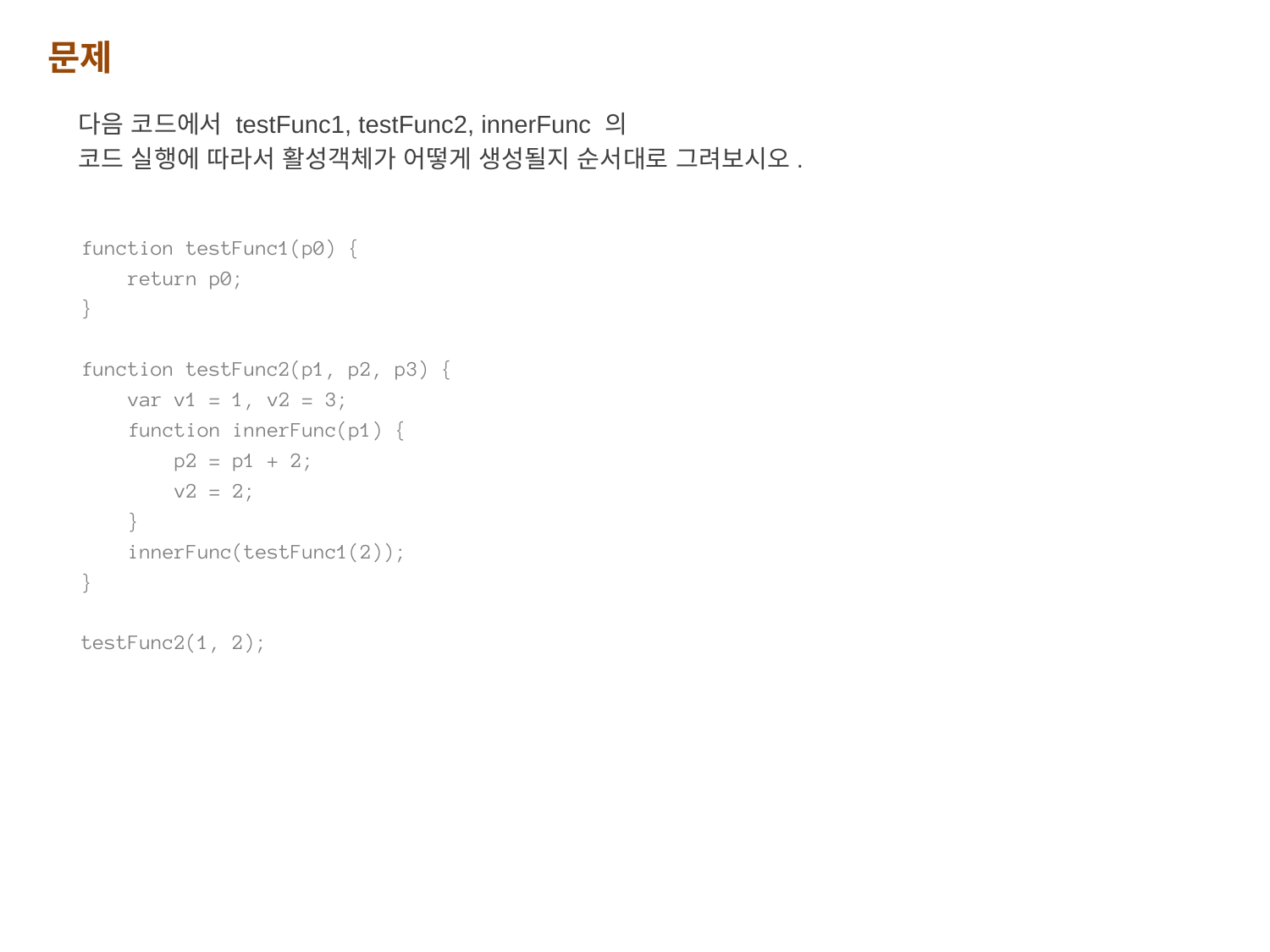

# 문제
다음 코드에서 testFunc1, testFunc2, innerFunc 의
코드 실행에 따라서 활성객체가 어떻게 생성될지 순서대로 그려보시오.
function testFunc1(p0) {
    return p0;
}

function testFunc2(p1, p2, p3) {
    var v1 = 1, v2 = 3;
    function innerFunc(p1) {
        p2 = p1 + 2;
        v2 = 2;
    }
    innerFunc(testFunc1(2));
}

testFunc2(1, 2);